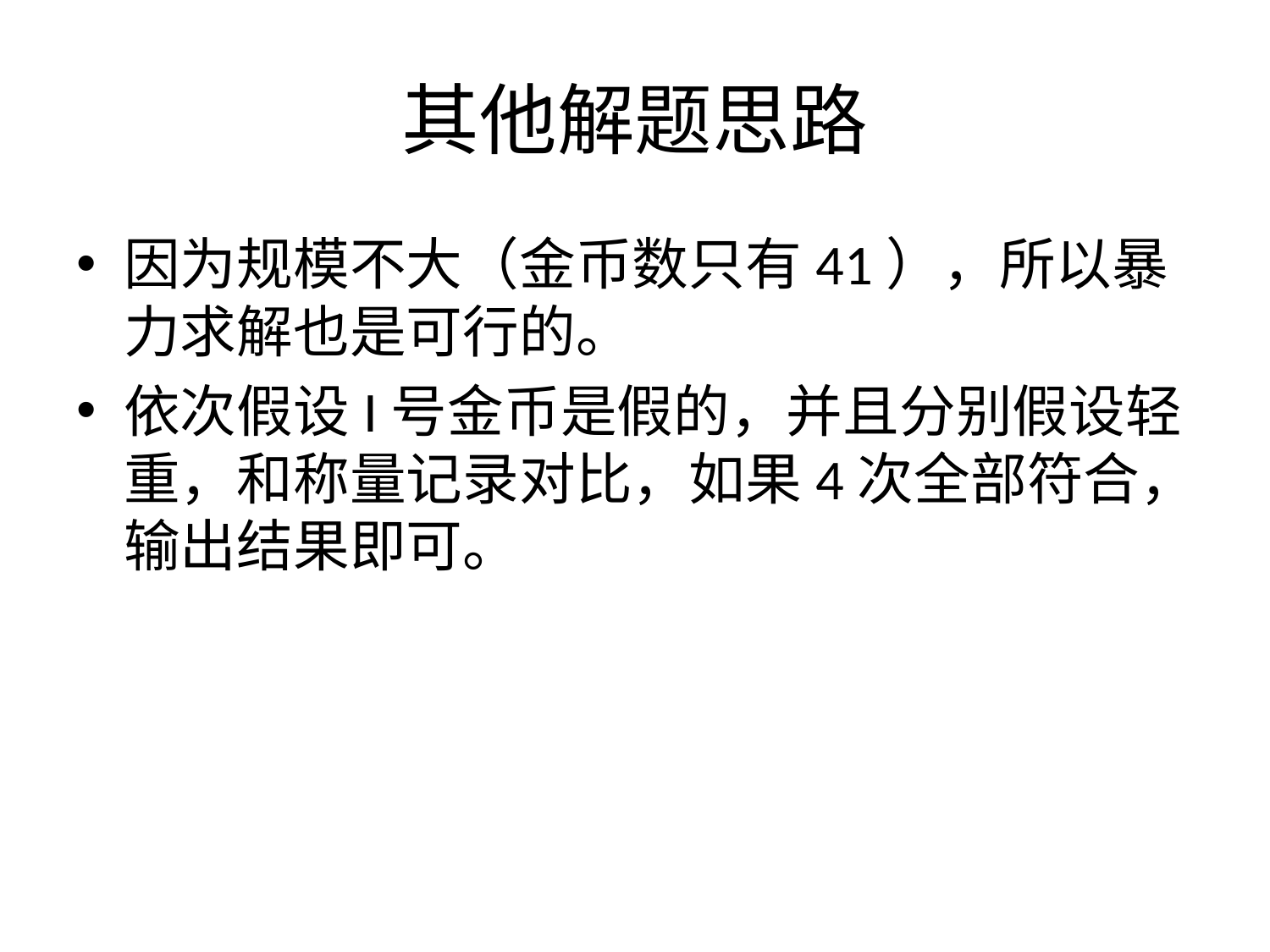

# 其他解题思路
因为规模不大（金币数只有41），所以暴力求解也是可行的。
依次假设I号金币是假的，并且分别假设轻重，和称量记录对比，如果4次全部符合，输出结果即可。